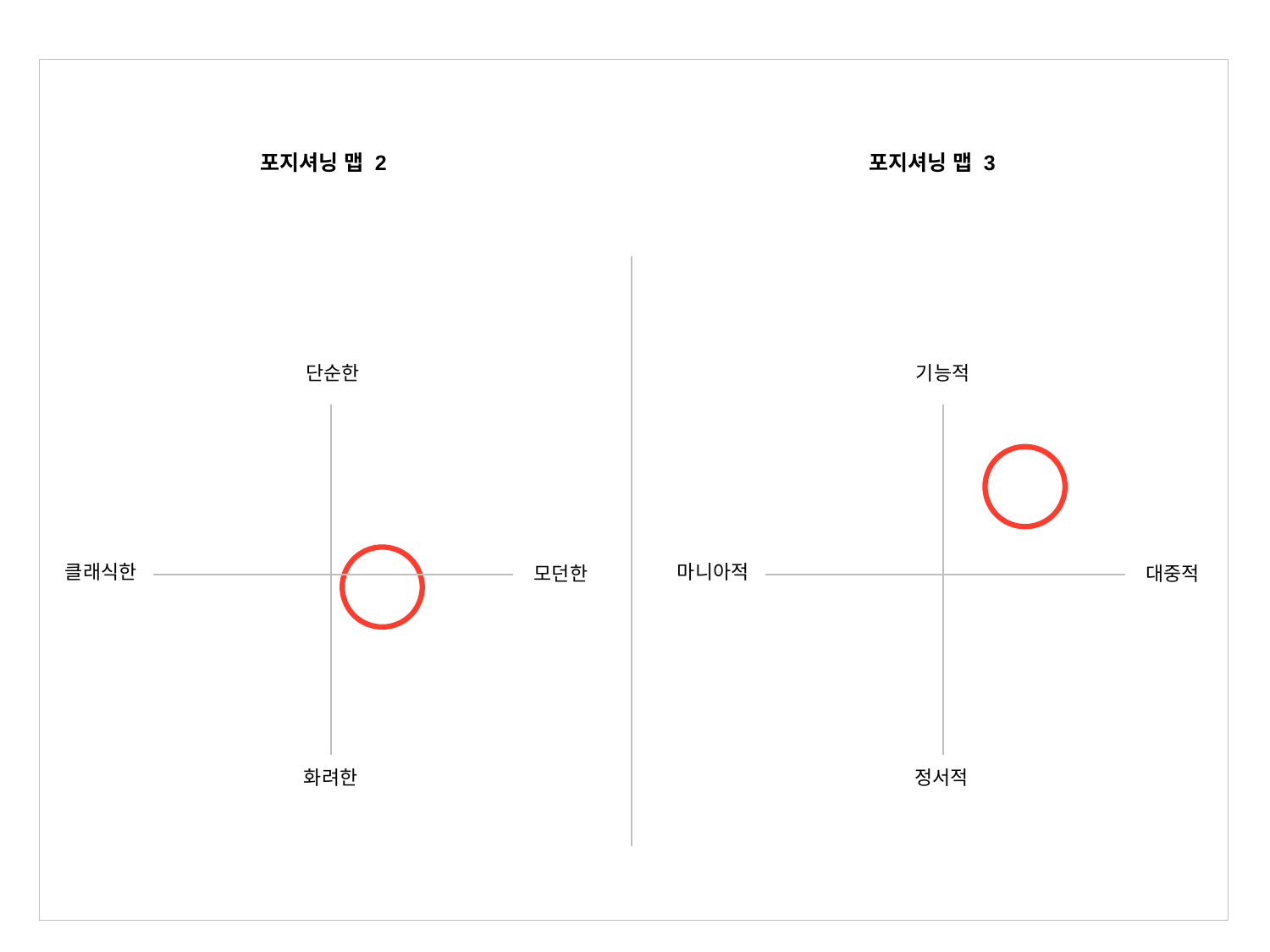

포지셔닝 맵 2
포지셔닝 맵 3
기능적
단순한

클래식한
마니아적
모던한
대중적
화려한
정서적